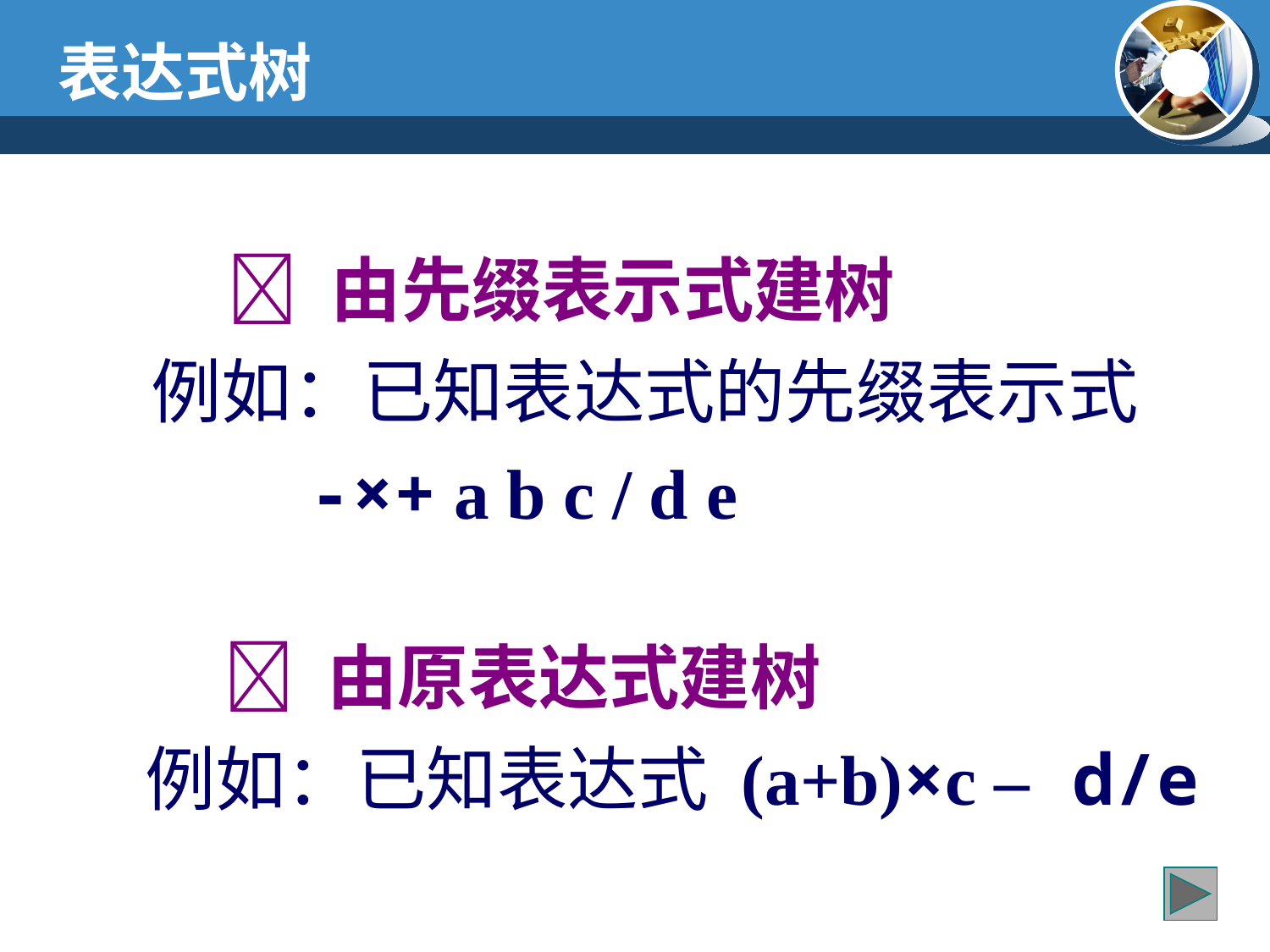

表达式树
        • 由先缀表示式建树
例如：已知表达式的先缀表示式
         -×+ a b c / d e
     • 由原表达式建树
例如：已知表达式 (a+b)×c – d/e